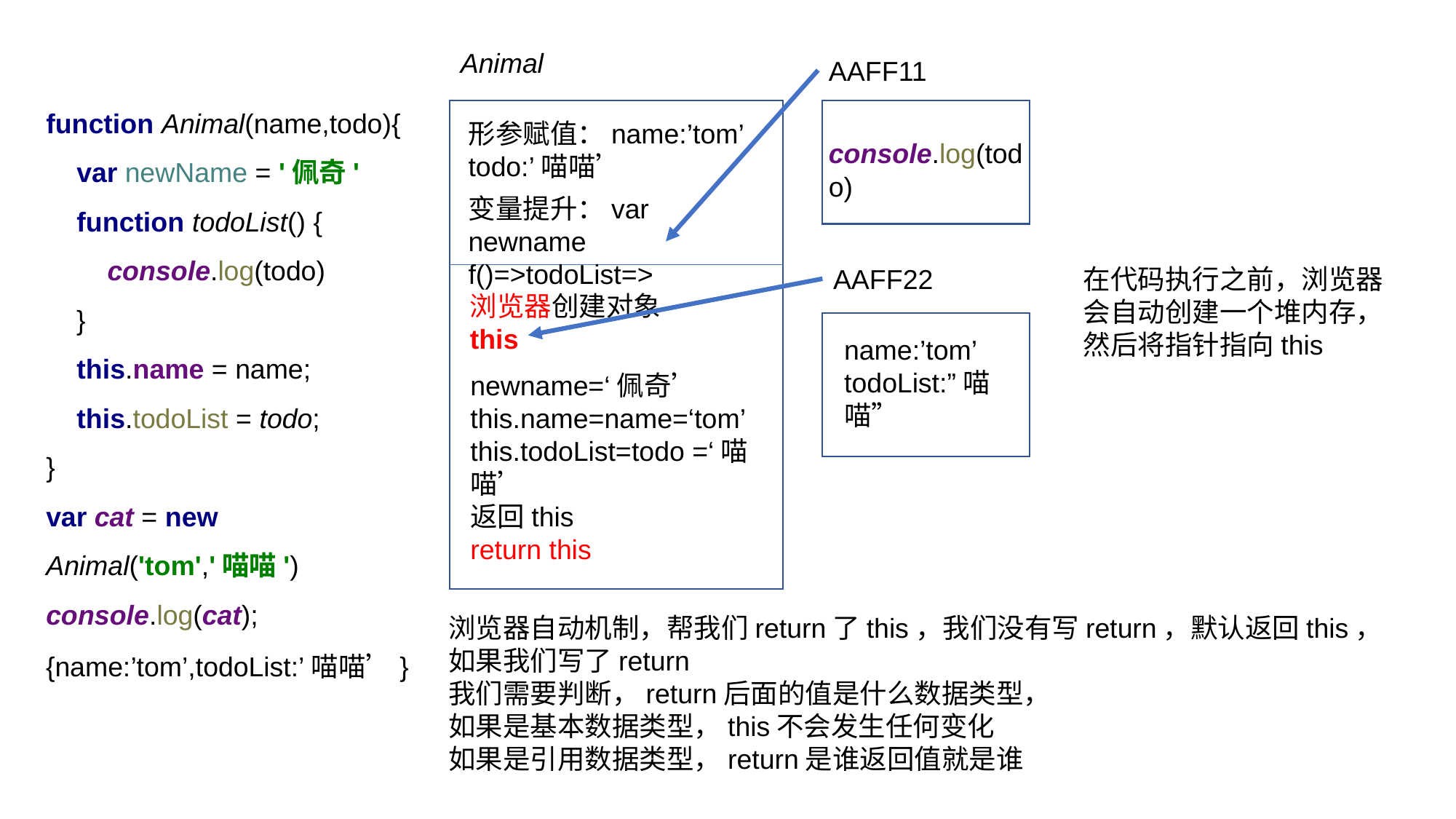

Animal
AAFF11
function Animal(name,todo){
    var newName = '佩奇'
    function todoList() {
        console.log(todo)
    }
    this.name = name;
    this.todoList = todo;
}
var cat = new Animal('tom','喵喵')
console.log(cat);

形参赋值：name:’tom’
todo:’喵喵’
console.log(todo)
变量提升：var newname
f()=>todoList=>
AAFF22
在代码执行之前，浏览器会自动创建一个堆内存，然后将指针指向this
浏览器创建对象
this

name:’tom’
todoList:”喵喵”
newname=‘佩奇’
this.name=name=‘tom’
this.todoList=todo =‘喵喵’
返回this
return this
浏览器自动机制，帮我们return了this，我们没有写return，默认返回this，
如果我们写了return
我们需要判断，return后面的值是什么数据类型，
如果是基本数据类型，this不会发生任何变化
如果是引用数据类型，return是谁返回值就是谁
{name:’tom’,todoList:’喵喵’}